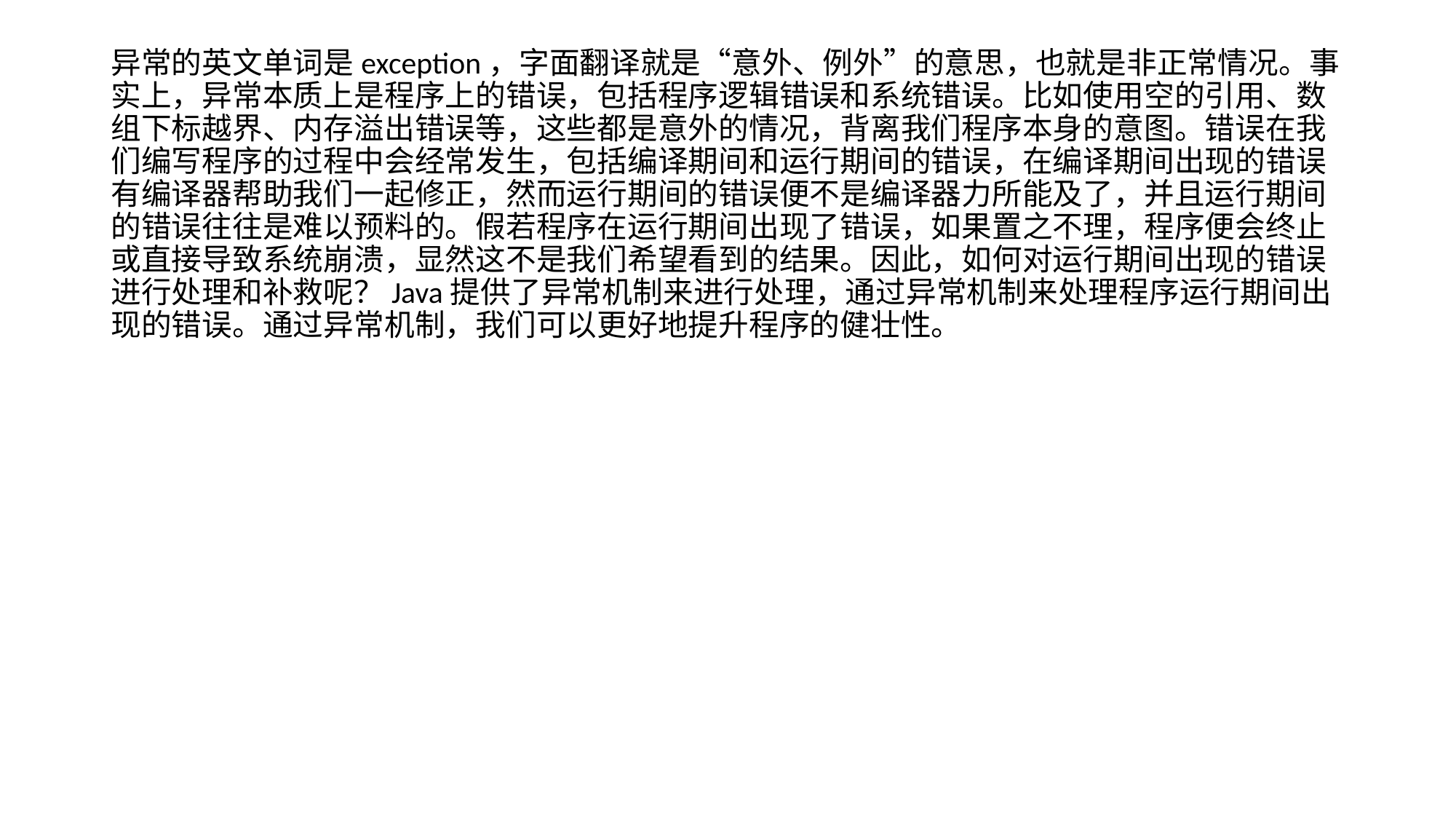

异常的英文单词是exception，字面翻译就是“意外、例外”的意思，也就是非正常情况。事实上，异常本质上是程序上的错误，包括程序逻辑错误和系统错误。比如使用空的引用、数组下标越界、内存溢出错误等，这些都是意外的情况，背离我们程序本身的意图。错误在我们编写程序的过程中会经常发生，包括编译期间和运行期间的错误，在编译期间出现的错误有编译器帮助我们一起修正，然而运行期间的错误便不是编译器力所能及了，并且运行期间的错误往往是难以预料的。假若程序在运行期间出现了错误，如果置之不理，程序便会终止或直接导致系统崩溃，显然这不是我们希望看到的结果。因此，如何对运行期间出现的错误进行处理和补救呢？Java提供了异常机制来进行处理，通过异常机制来处理程序运行期间出现的错误。通过异常机制，我们可以更好地提升程序的健壮性。